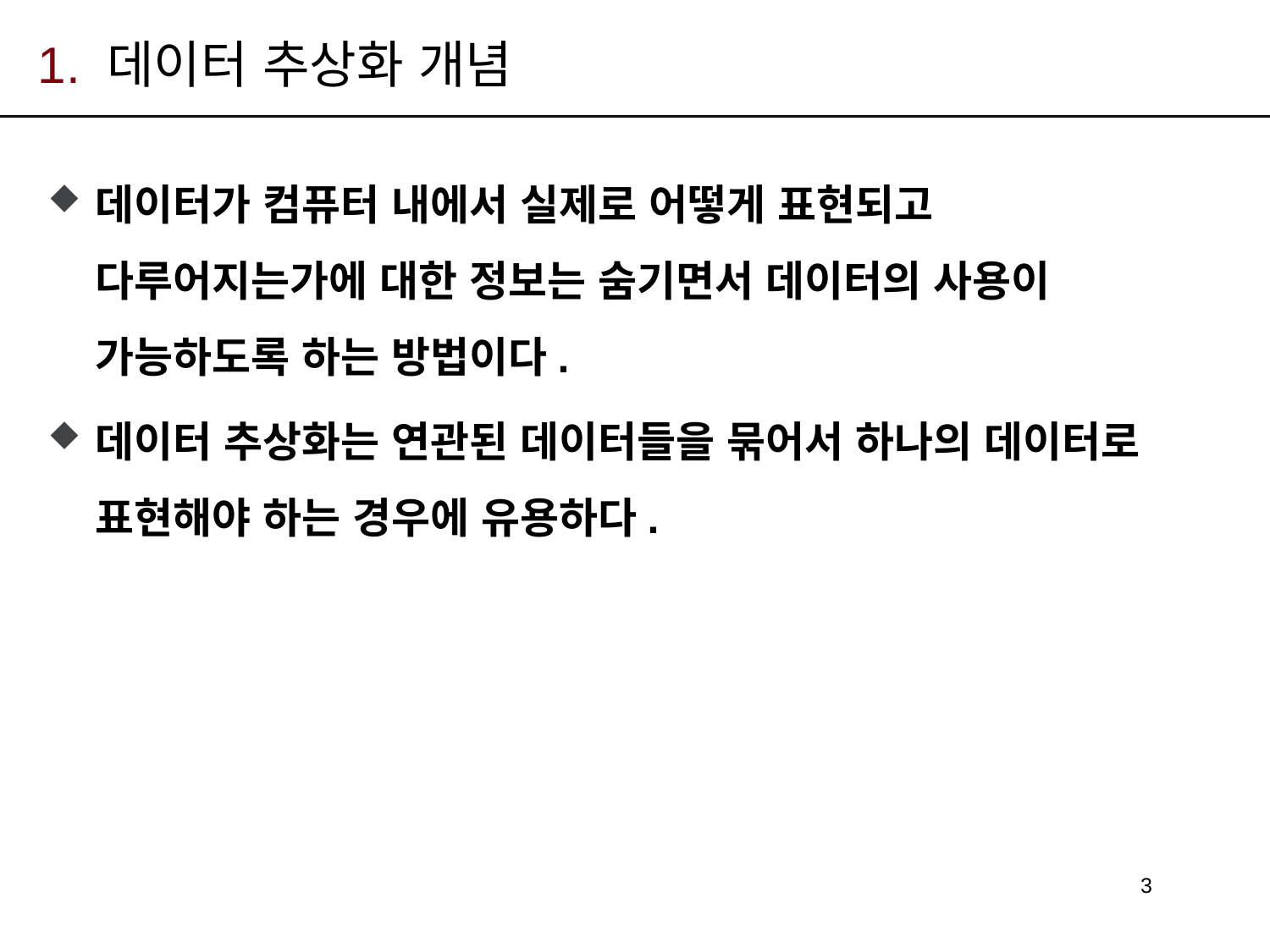

# 1. 데이터 추상화 개념
데이터가 컴퓨터 내에서 실제로 어떻게 표현되고 다루어지는가에 대한 정보는 숨기면서 데이터의 사용이 가능하도록 하는 방법이다.
데이터 추상화는 연관된 데이터들을 묶어서 하나의 데이터로 표현해야 하는 경우에 유용하다.
3